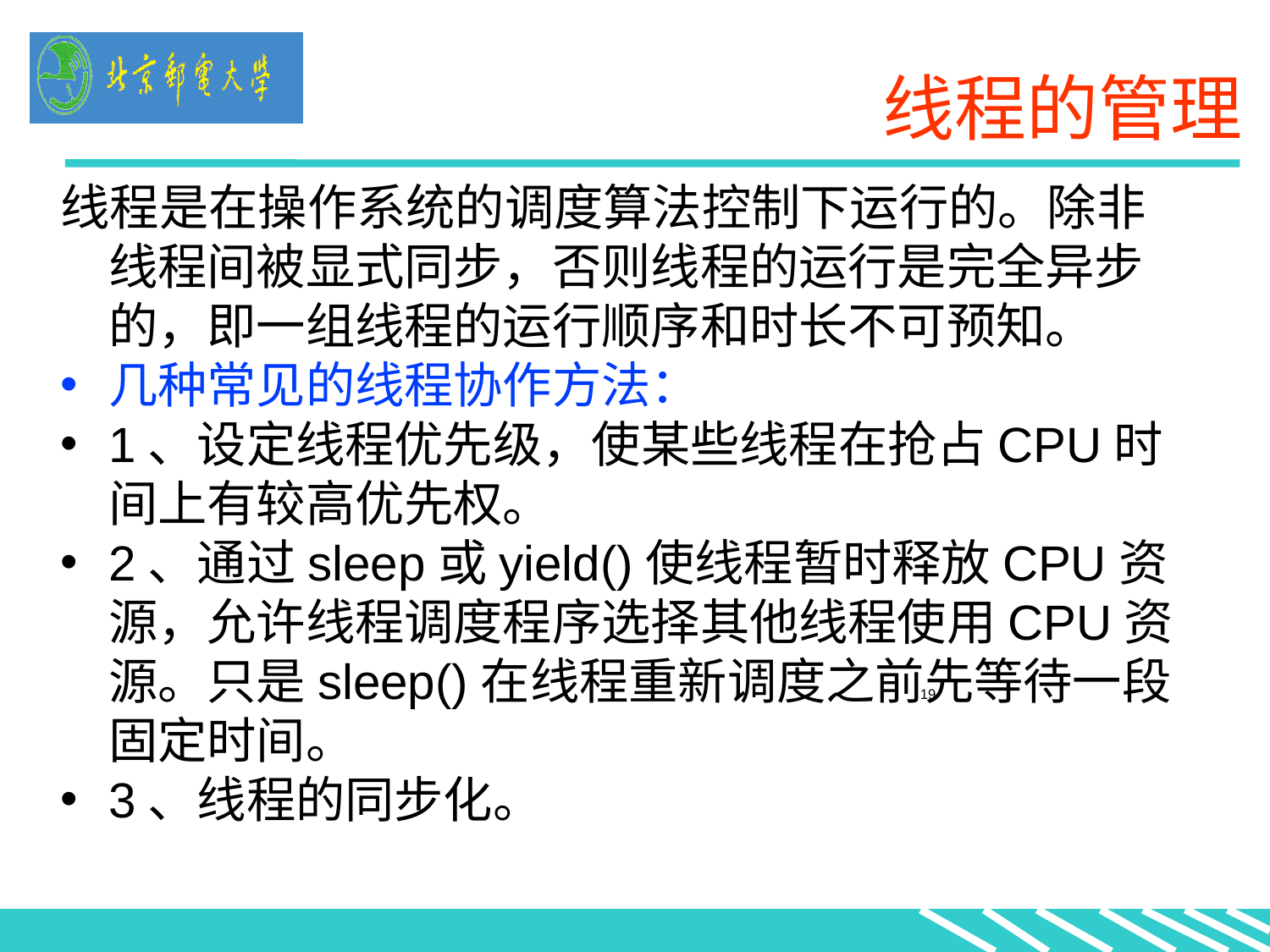

# 线程的管理
线程是在操作系统的调度算法控制下运行的。除非线程间被显式同步，否则线程的运行是完全异步的，即一组线程的运行顺序和时长不可预知。
几种常见的线程协作方法：
1、设定线程优先级，使某些线程在抢占CPU时间上有较高优先权。
2、通过sleep或yield()使线程暂时释放CPU资源，允许线程调度程序选择其他线程使用CPU资源。只是sleep()在线程重新调度之前先等待一段固定时间。
3、线程的同步化。
19